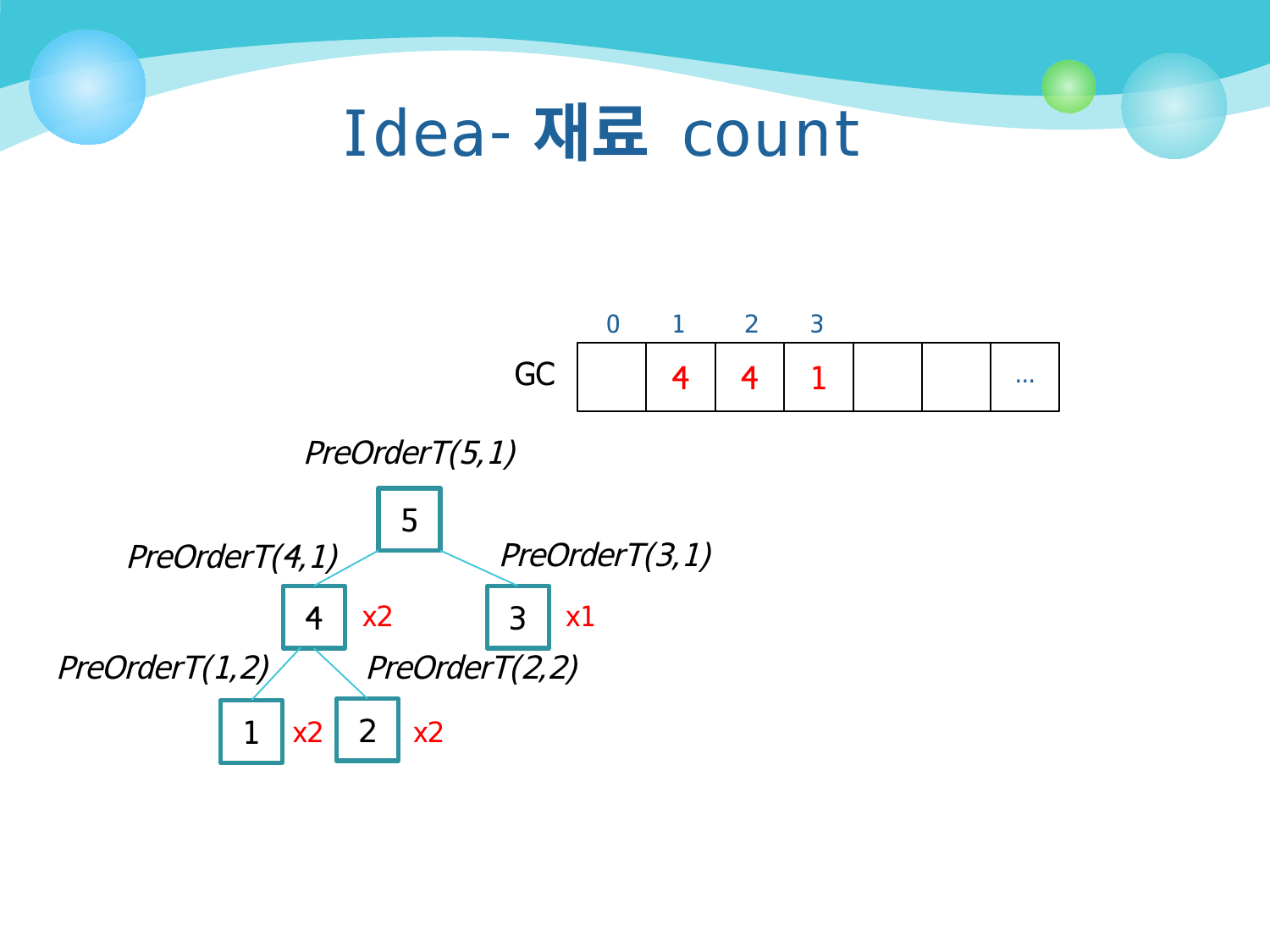

# Idea-재료 count
0
1
2
3

GC
4
4
1
…
PreOrderT(5,1)
5
4
3
2
1
x2
x1
x2
x2

PreOrderT(3,1)
PreOrderT(4,1)
PreOrderT(1,2)
PreOrderT(2,2)